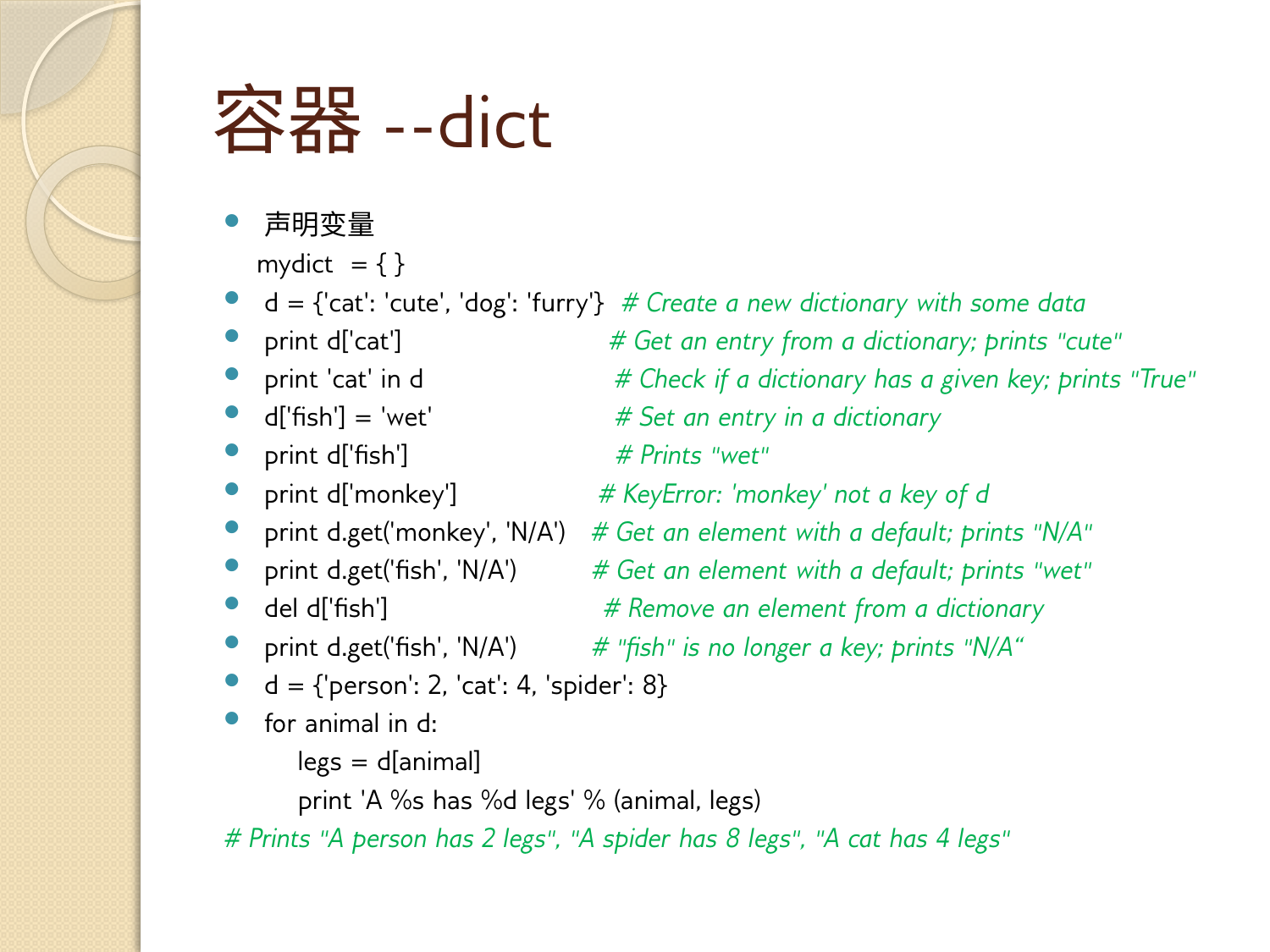

# 容器--dict
声明变量
    mydict  = { }
d = {'cat': 'cute', 'dog': 'furry'}  # Create a new dictionary with some data
print d['cat']                         # Get an entry from a dictionary; prints "cute"
print 'cat' in d                       # Check if a dictionary has a given key; prints "True"
d['fish'] = 'wet'                      # Set an entry in a dictionary
print d['fish']                         # Prints "wet"
print d['monkey']                 # KeyError: 'monkey' not a key of d
print d.get('monkey', 'N/A')   # Get an element with a default; prints "N/A"
print d.get('fish', 'N/A')         # Get an element with a default; prints "wet"
del d['fish']                          # Remove an element from a dictionary
print d.get('fish', 'N/A')         # "fish" is no longer a key; prints "N/A“
d = {'person': 2, 'cat': 4, 'spider': 8}
for animal in d:
         legs = d[animal]
         print 'A %s has %d legs' % (animal, legs)
# Prints "A person has 2 legs", "A spider has 8 legs", "A cat has 4 legs"